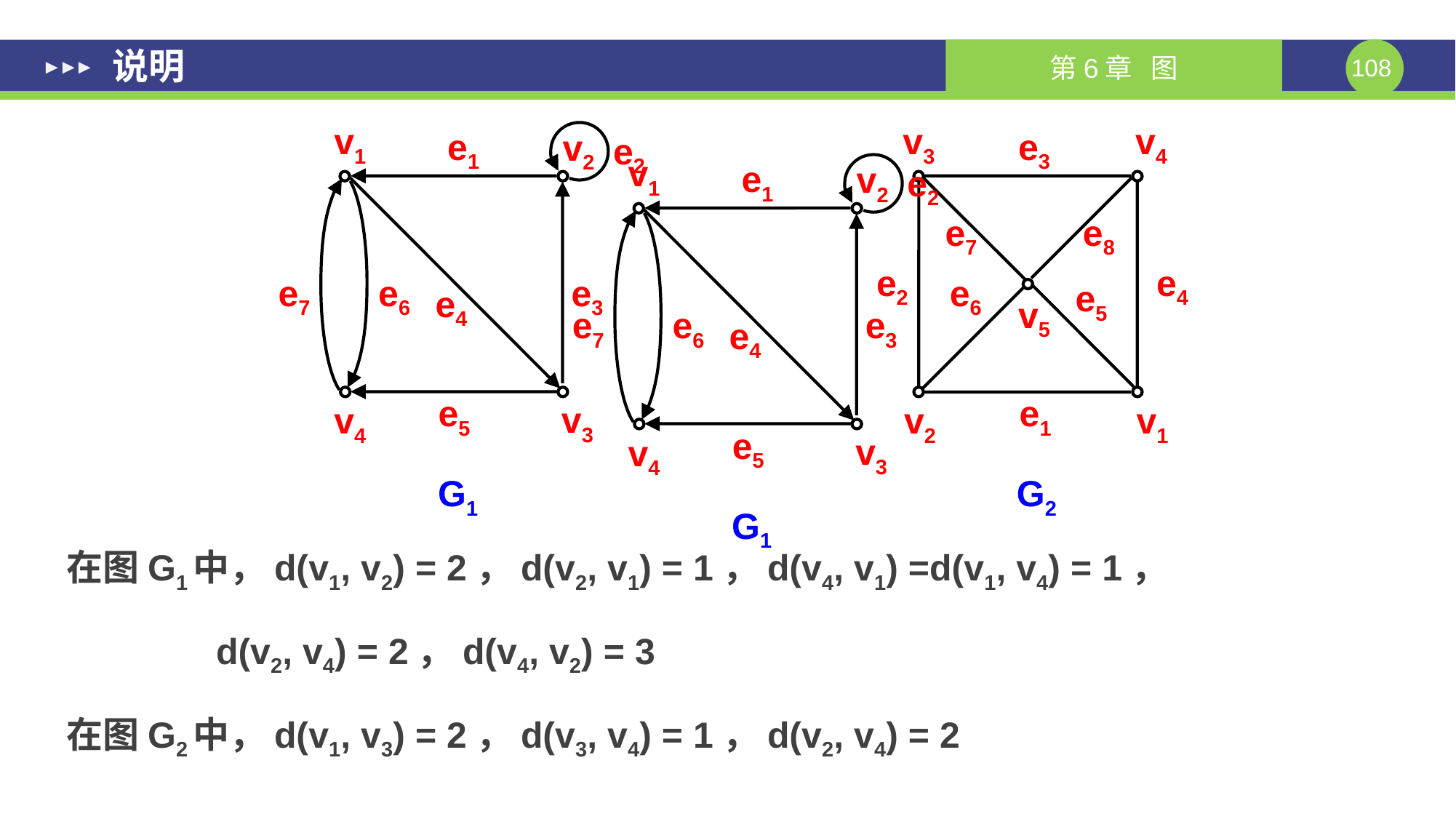

说明
v1
v3
v4

e1
e3
v2
e2

e7
e8
e2
e4
e7
e6
e3
e6
e5

e4

v5

e5
e1

v3
v4
v2
v1
G1
G2
v1

e1
v2
e2

e7
e6
e3
e4

e5

v3
v4
G1
在图G1中，d(v1, v2) = 2，d(v2, v1) = 1，d(v4, v1) =d(v1, v4) = 1，
	    d(v2, v4) = 2，d(v4, v2) = 3
在图G2中，d(v1, v3) = 2，d(v3, v4) = 1，d(v2, v4) = 2